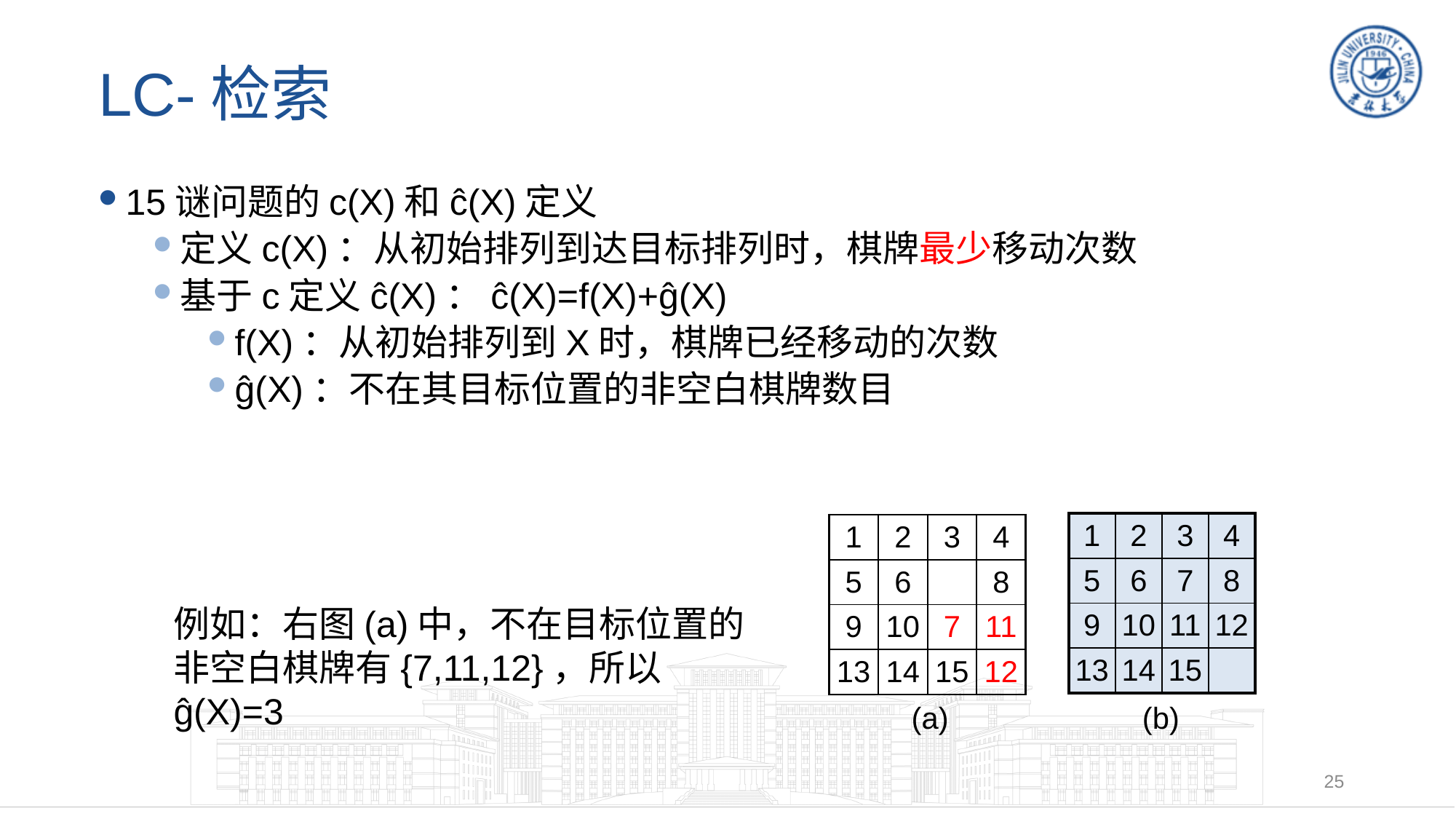

# LC-检索
15谜问题的c(X)和ĉ(X)定义
定义c(X)：从初始排列到达目标排列时，棋牌最少移动次数
基于c定义ĉ(X)：ĉ(X)=f(X)+ĝ(X)
f(X)：从初始排列到X时，棋牌已经移动的次数
ĝ(X)：不在其目标位置的非空白棋牌数目
| 1 | 2 | 3 | 4 |
| --- | --- | --- | --- |
| 5 | 6 | 7 | 8 |
| 9 | 10 | 11 | 12 |
| 13 | 14 | 15 |  |
| 1 | 2 | 3 | 4 |
| --- | --- | --- | --- |
| 5 | 6 |  | 8 |
| 9 | 10 | 7 | 11 |
| 13 | 14 | 15 | 12 |
例如：右图(a)中，不在目标位置的非空白棋牌有{7,11,12}，所以ĝ(X)=3
(a)
(b)
25